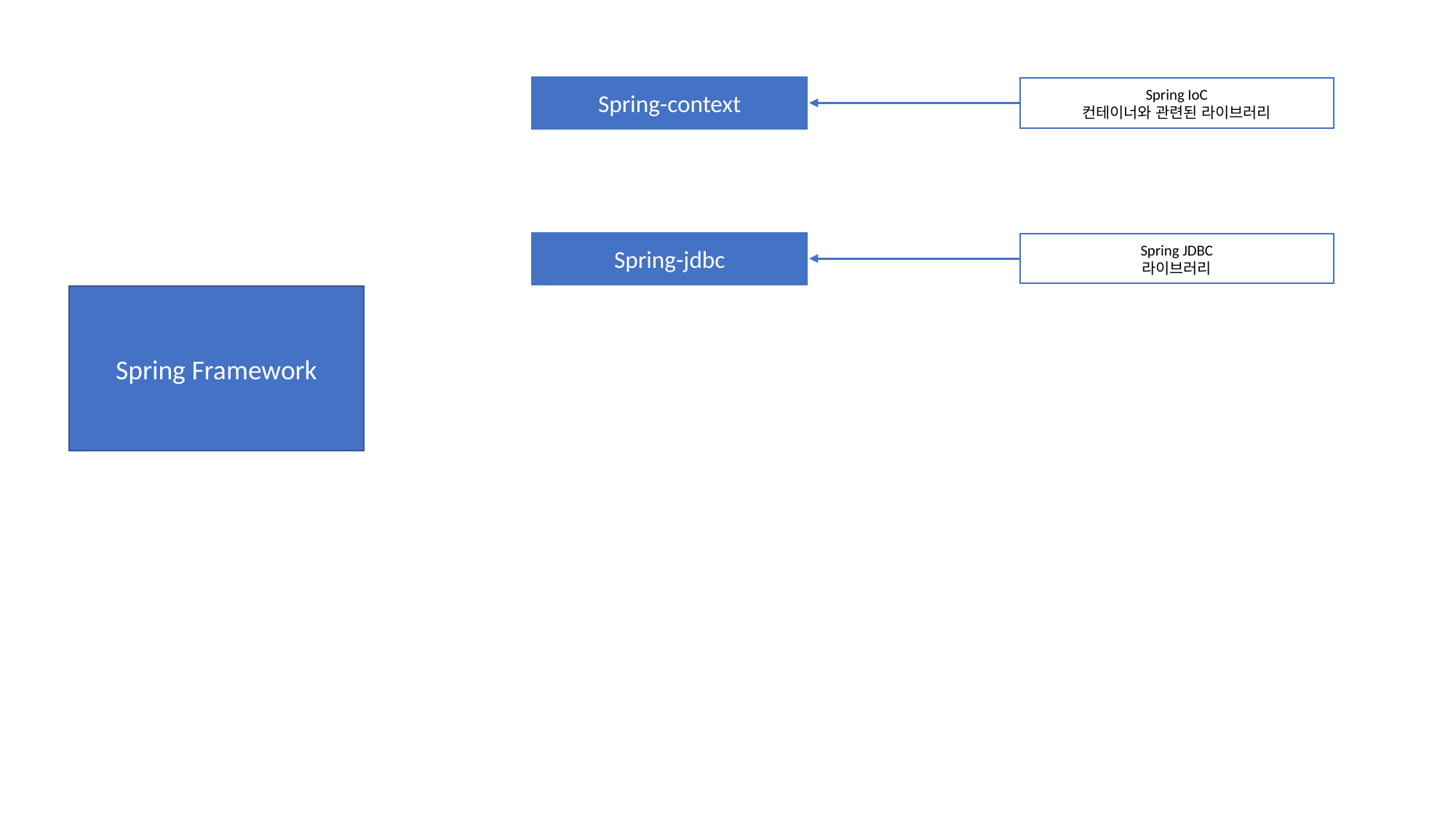

Spring-context
Spring IoC
컨테이너와 관련된 라이브러리
Spring-jdbc
Spring JDBC
라이브러리
Spring Framework